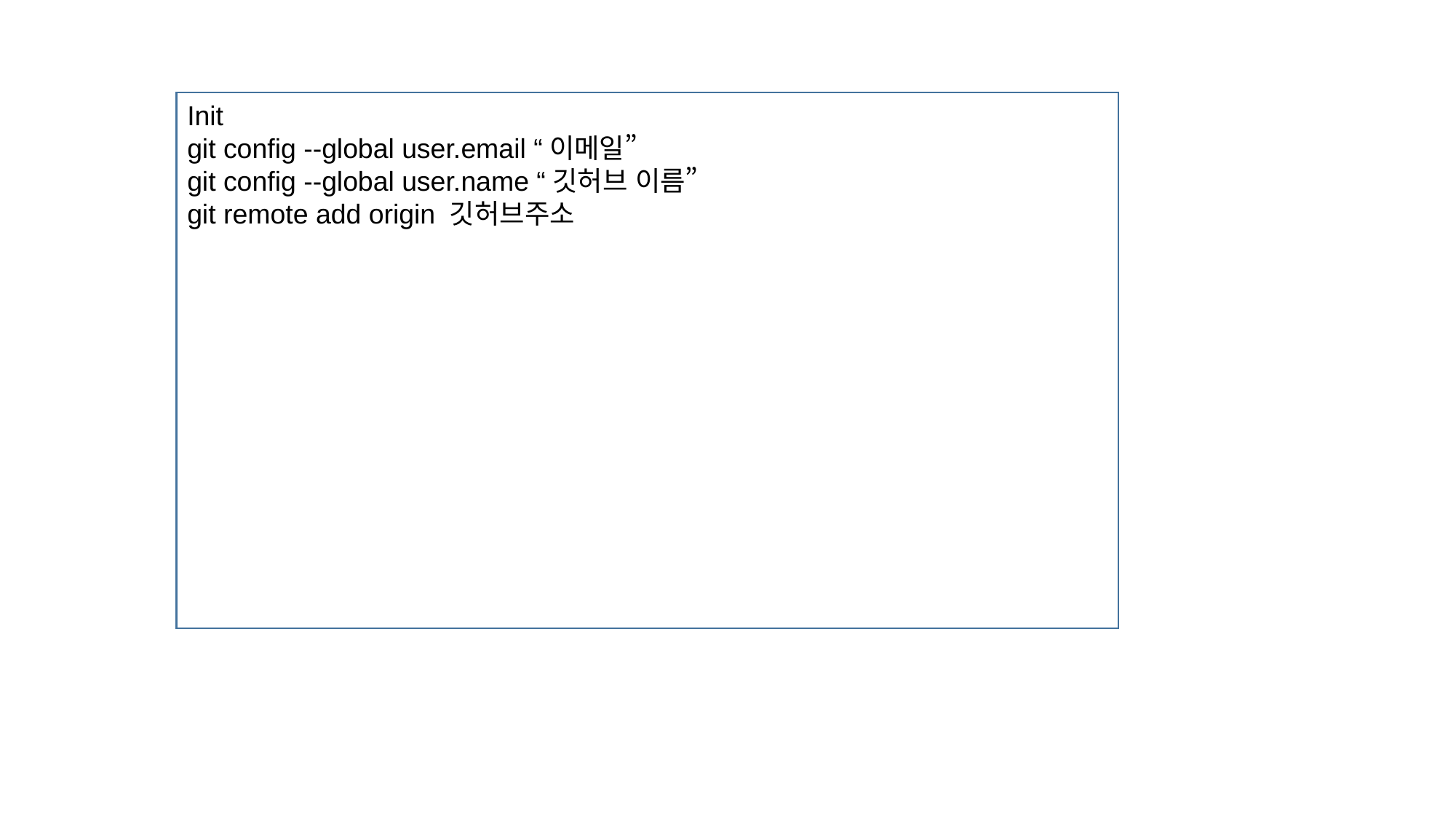

Init
git config --global user.email “이메일”
git config --global user.name “깃허브 이름”
git remote add origin 깃허브주소